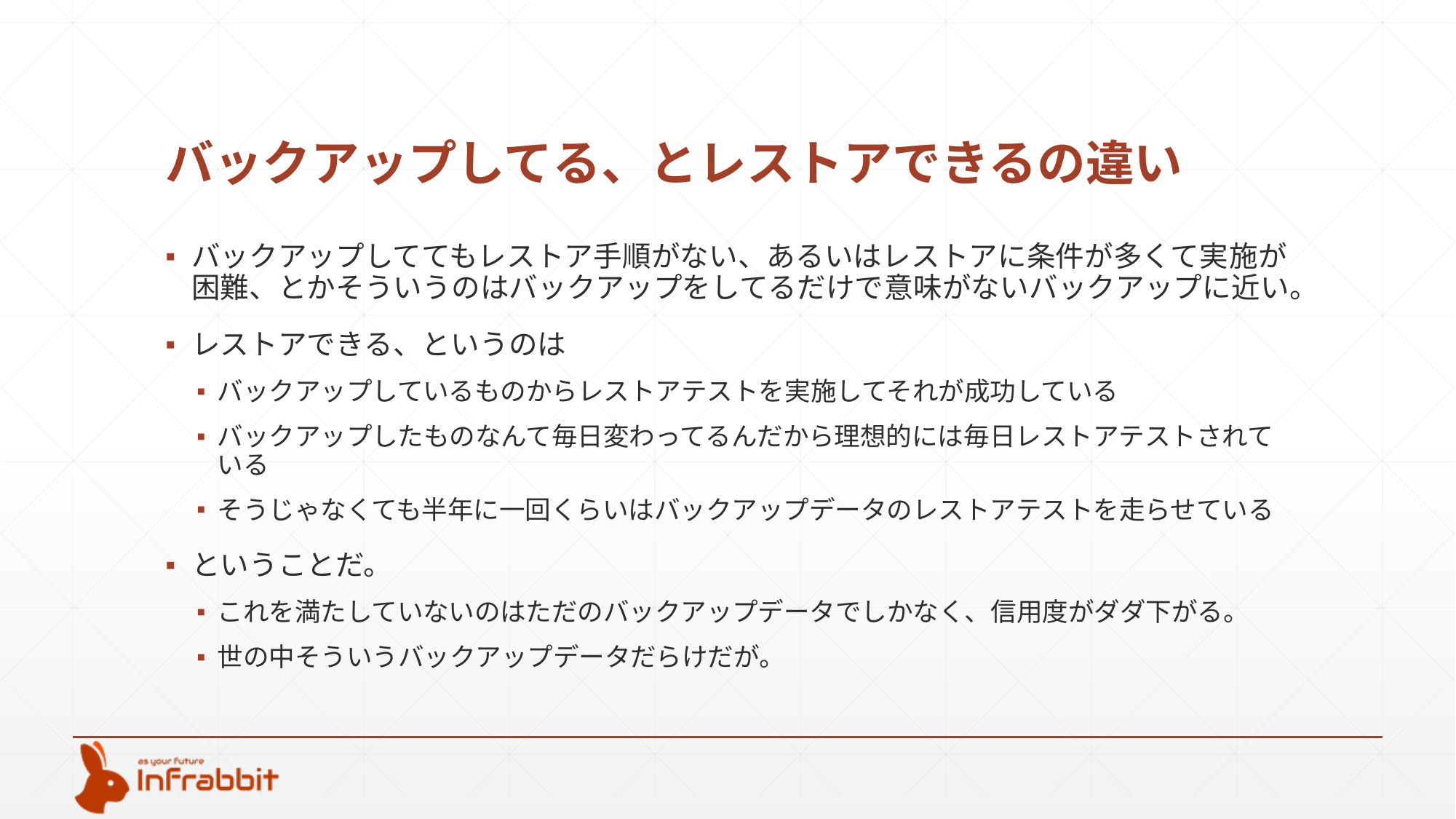

# バックアップしてる、とレストアできるの違い
バックアップしててもレストア手順がない、あるいはレストアに条件が多くて実施が困難、とかそういうのはバックアップをしてるだけで意味がないバックアップに近い。
レストアできる、というのは
バックアップしているものからレストアテストを実施してそれが成功している
バックアップしたものなんて毎日変わってるんだから理想的には毎日レストアテストされている
そうじゃなくても半年に一回くらいはバックアップデータのレストアテストを走らせている
ということだ。
これを満たしていないのはただのバックアップデータでしかなく、信用度がダダ下がる。
世の中そういうバックアップデータだらけだが。